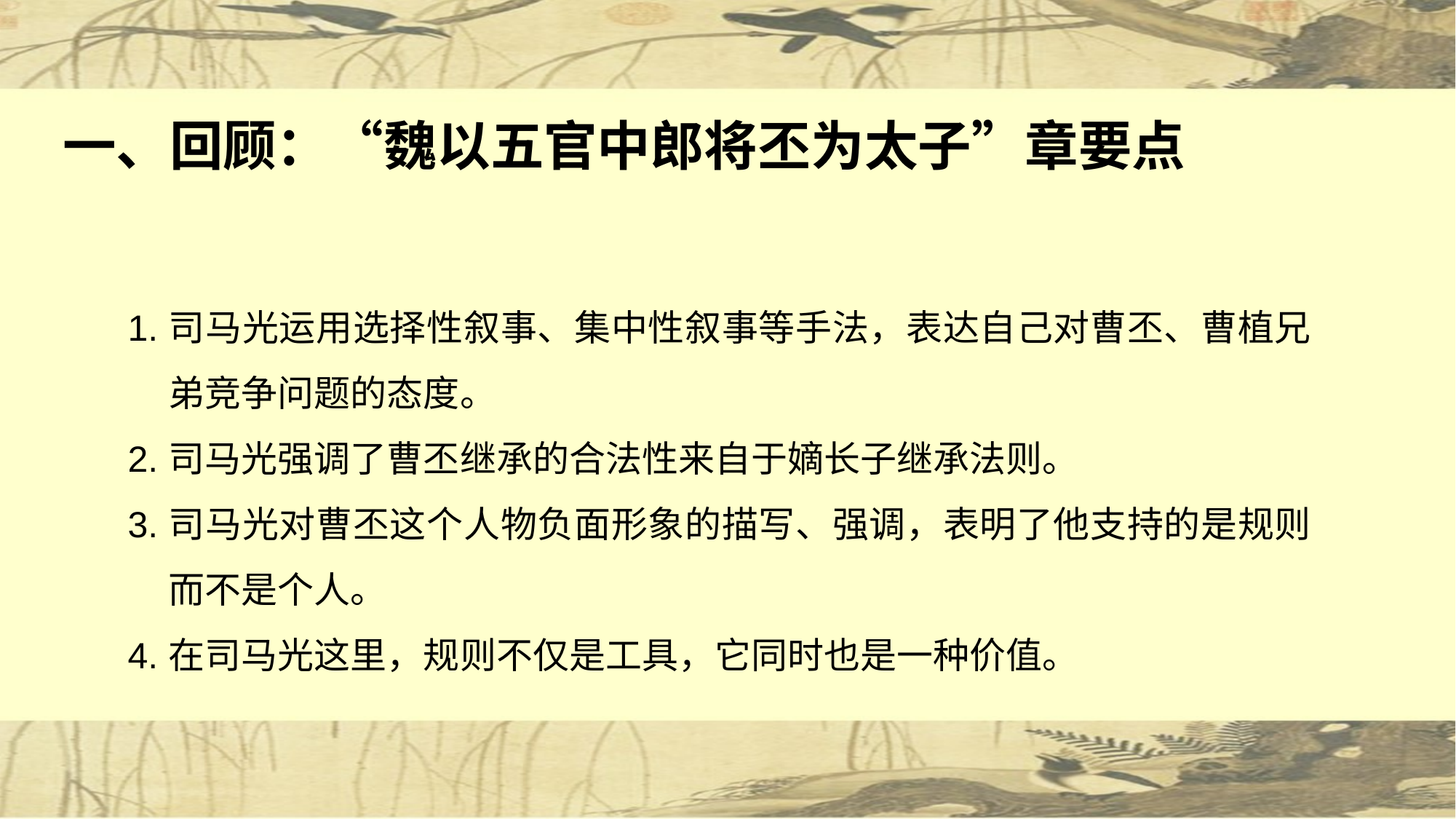

# 一、	回顾：“魏以五官中郎将丕为太子”章要点
司马光运用选择性叙事、集中性叙事等手法，表达自己对曹丕、曹植兄弟竞争问题的态度。
司马光强调了曹丕继承的合法性来自于嫡长子继承法则。
司马光对曹丕这个人物负面形象的描写、强调，表明了他支持的是规则而不是个人。
在司马光这里，规则不仅是工具，它同时也是一种价值。